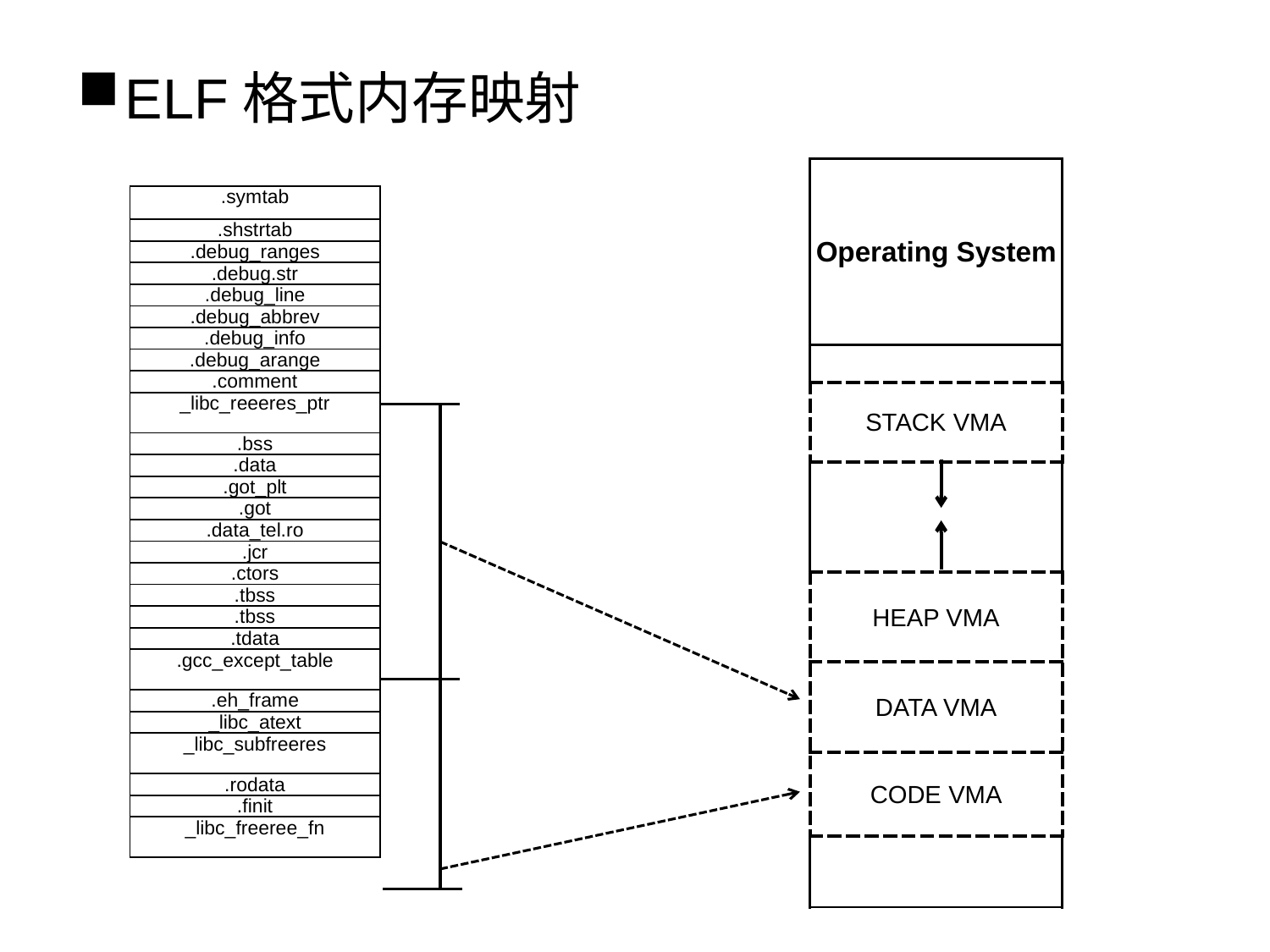

ELF格式内存映射

| Operating System |
| --- |
|  |
| STACK VMA |
|  |
| HEAP VMA |
| DATA VMA |
| CODE VMA |
|  |
| .symtab |
| --- |
| .shstrtab |
| .debug\_ranges |
| .debug.str |
| .debug\_line |
| .debug\_abbrev |
| .debug\_info |
| .debug\_arange |
| .comment |
| \_libc\_reeeres\_ptr |
| .bss |
| .data |
| .got\_plt |
| .got |
| .data\_tel.ro |
| .jcr |
| .ctors |
| .tbss |
| .tbss |
| .tdata |
| .gcc\_except\_table |
| .eh\_frame |
| \_libc\_atext |
| \_libc\_subfreeres |
| .rodata |
| .finit |
| \_libc\_freeree\_fn |